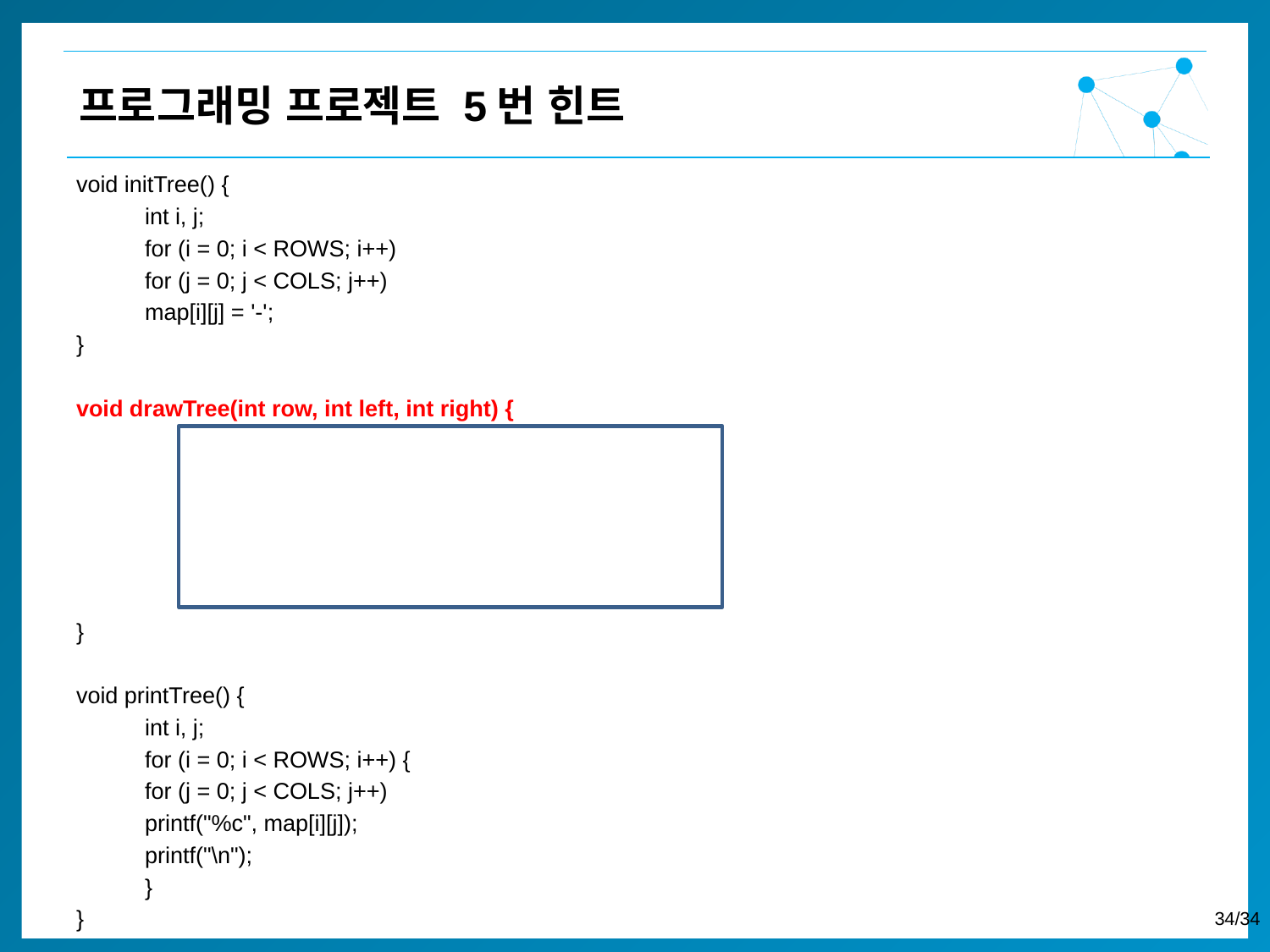

프로그래밍 프로젝트 5번 힌트
void initTree() {
	int i, j;
	for (i = 0; i < ROWS; i++)
	for (j = 0; j < COLS; j++)
		map[i][j] = '-';
}

void drawTree(int row, int left, int right) {

}

void printTree() {
	int i, j;
	for (i = 0; i < ROWS; i++) {
		for (j = 0; j < COLS; j++)
			printf("%c", map[i][j]);
		printf("\n");
	}
}